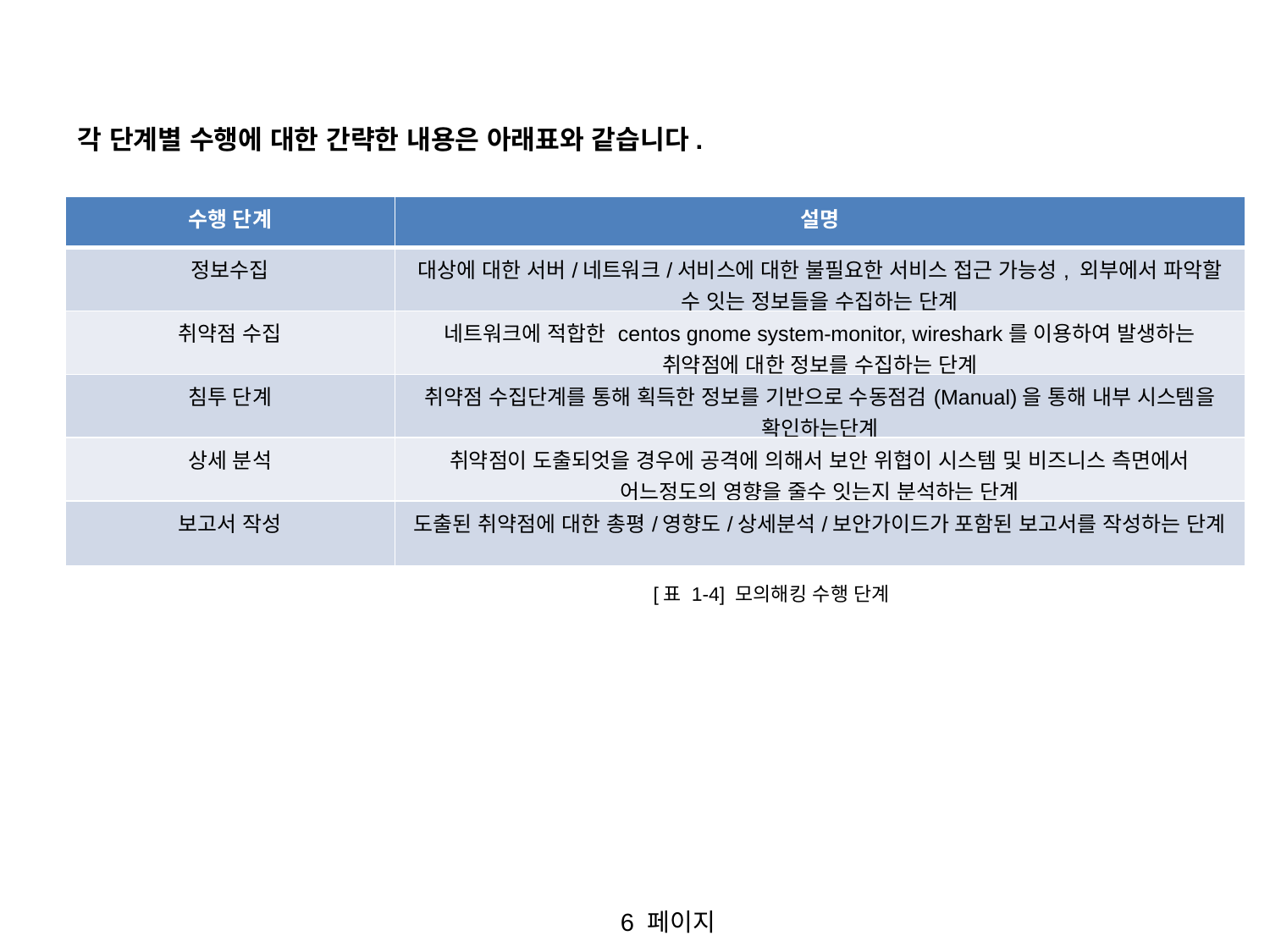

각 단계별 수행에 대한 간략한 내용은 아래표와 같습니다.
| 수행 단계 | 설명 |
| --- | --- |
| 정보수집 | 대상에 대한 서버/네트워크/서비스에 대한 불필요한 서비스 접근 가능성, 외부에서 파악할 수 잇는 정보들을 수집하는 단계 |
| 취약점 수집 | 네트워크에 적합한 centos gnome system-monitor, wireshark를 이용하여 발생하는 취약점에 대한 정보를 수집하는 단계 |
| 침투 단계 | 취약점 수집단계를 통해 획득한 정보를 기반으로 수동점검(Manual)을 통해 내부 시스템을 확인하는단계 |
| 상세 분석 | 취약점이 도출되엇을 경우에 공격에 의해서 보안 위협이 시스템 및 비즈니스 측면에서 어느정도의 영향을 줄수 잇는지 분석하는 단계 |
| 보고서 작성 | 도출된 취약점에 대한 총평/영향도/상세분석/보안가이드가 포함된 보고서를 작성하는 단계 |
[표 1-4] 모의해킹 수행 단계
6 페이지